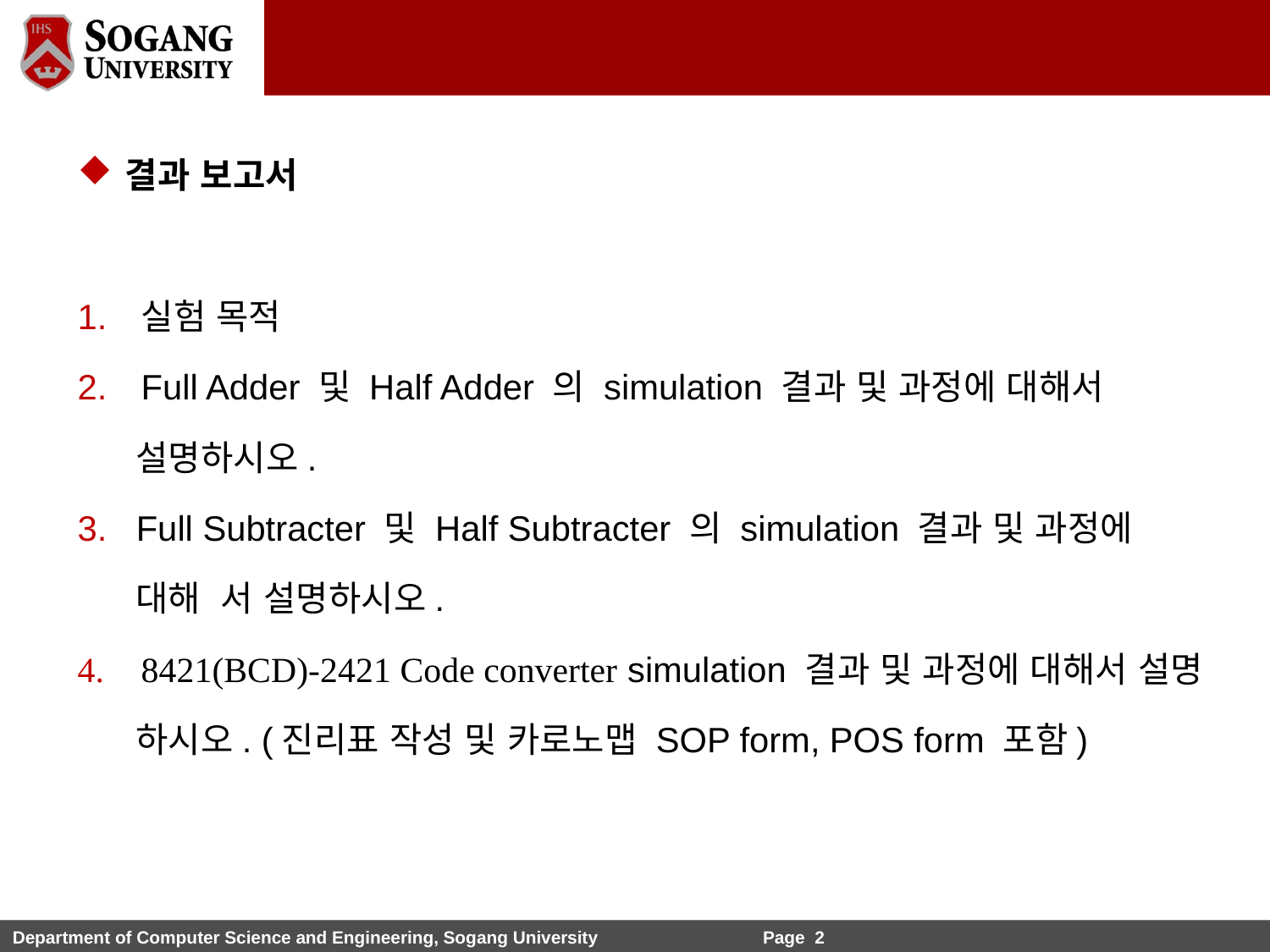

결과 보고서

실험 목적
Full Adder 및 Half Adder 의 simulation 결과 및 과정에 대해서
     설명하시오.
3.   Full Subtracter 및 Half Subtracter 의 simulation 결과 및 과정에
     대해  서 설명하시오.
8421(BCD)-2421 Code converter simulation 결과 및 과정에 대해서 설명
     하시오. (진리표 작성 및 카로노맵 SOP form, POS form 포함)